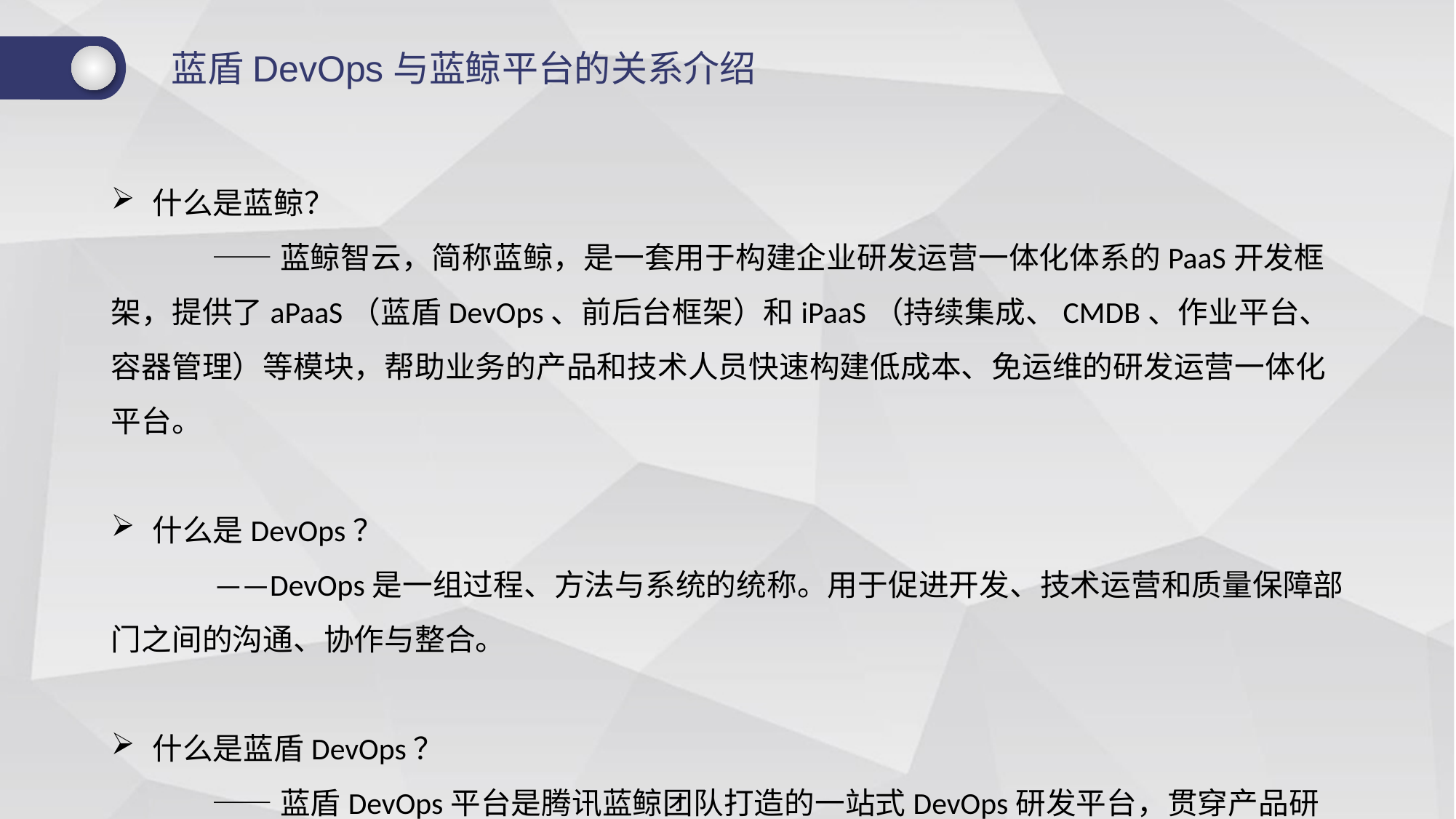

蓝盾DevOps与蓝鲸平台的关系介绍
什么是蓝鲸？
               ——蓝鲸智云，简称蓝鲸，是一套用于构建企业研发运营一体化体系的PaaS开发框架，提供了aPaaS（蓝盾DevOps、前后台框架）和iPaaS（持续集成、CMDB、作业平台、容器管理）等模块，帮助业务的产品和技术人员快速构建低成本、免运维的研发运营一体化平台。

什么是DevOps？
               ——DevOps是一组过程、方法与系统的统称。用于促进开发、技术运营和质量保障部门之间的沟通、协作与整合。

什么是蓝盾DevOps？
               ——蓝盾DevOps平台是腾讯蓝鲸团队打造的一站式DevOps研发平台，贯穿产品研发、测试和运营的全生命周期。